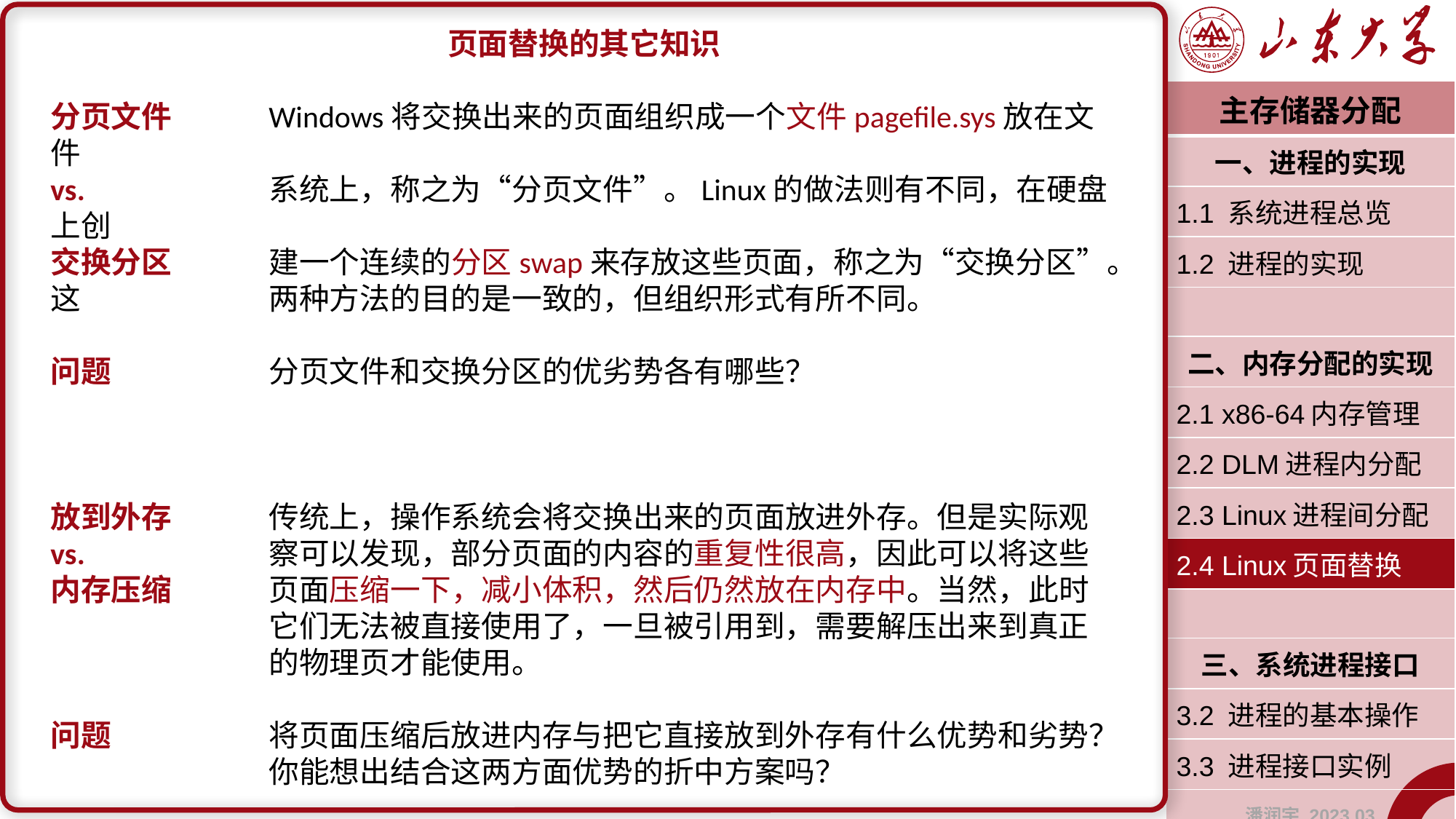

页面替换的其它知识

分页文件	Windows将交换出来的页面组织成一个文件pagefile.sys放在文件
vs.		系统上，称之为“分页文件”。Linux的做法则有不同，在硬盘上创
交换分区	建一个连续的分区swap来存放这些页面，称之为“交换分区”。这		两种方法的目的是一致的，但组织形式有所不同。

问题		分页文件和交换分区的优劣势各有哪些？

放到外存	传统上，操作系统会将交换出来的页面放进外存。但是实际观
vs.		察可以发现，部分页面的内容的重复性很高，因此可以将这些
内存压缩	页面压缩一下，减小体积，然后仍然放在内存中。当然，此时		它们无法被直接使用了，一旦被引用到，需要解压出来到真正		的物理页才能使用。

问题		将页面压缩后放进内存与把它直接放到外存有什么优势和劣势？		你能想出结合这两方面优势的折中方案吗？
| 主存储器分配 |
| --- |
| 一、进程的实现 |
| 1.1 系统进程总览 |
| 1.2 进程的实现 |
|  |
| 二、内存分配的实现 |
| 2.1 x86-64内存管理 |
| 2.2 DLM进程内分配 |
| 2.3 Linux进程间分配 |
| 2.4 Linux页面替换 |
|  |
| 三、系统进程接口 |
| 3.2 进程的基本操作 |
| 3.3 进程接口实例 |
| 潘润宇 2023.03 |